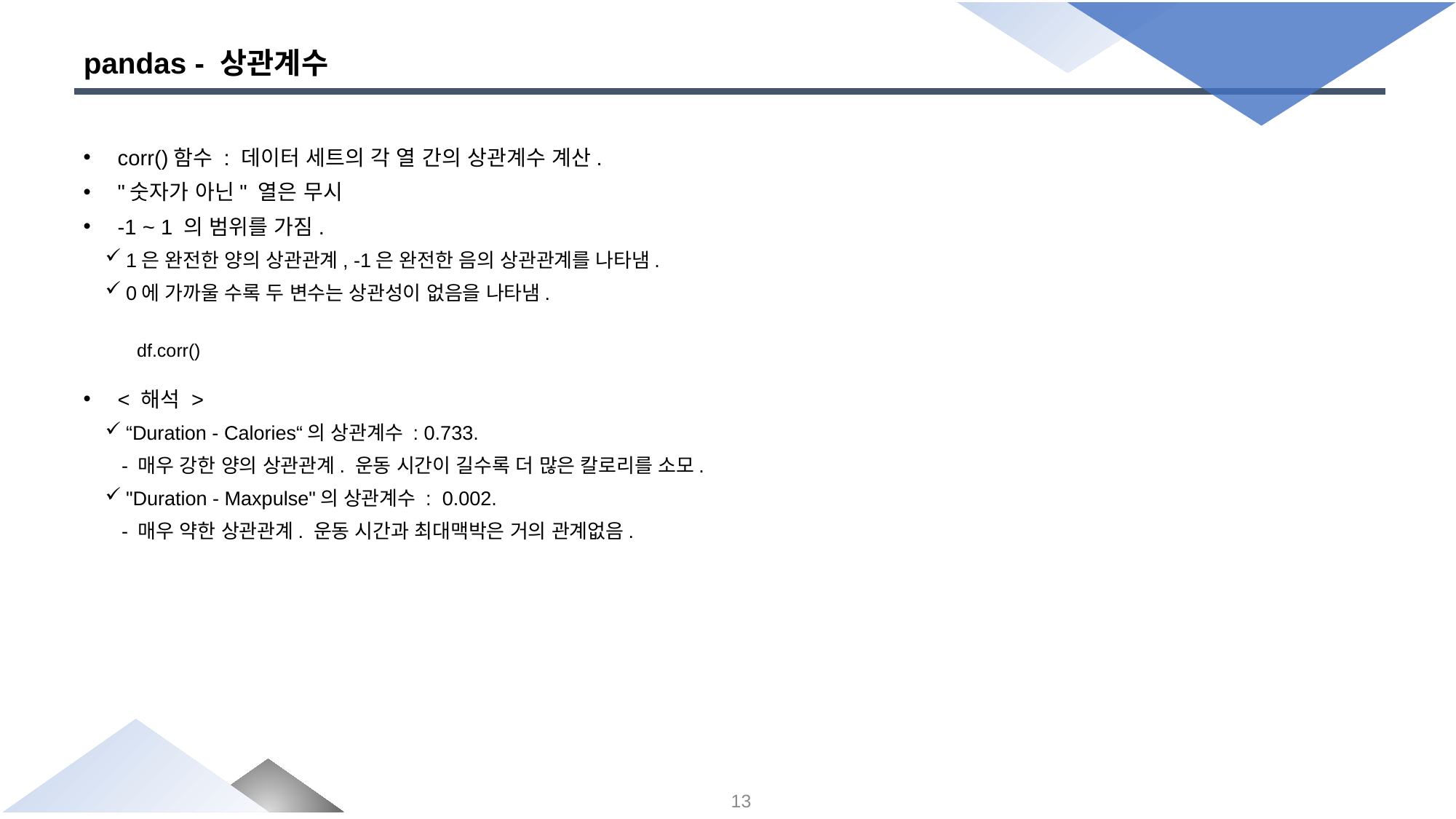

# pandas - 상관계수
corr()함수 : 데이터 세트의 각 열 간의 상관계수 계산.
"숫자가 아닌" 열은 무시
-1 ~ 1 의 범위를 가짐.
1은 완전한 양의 상관관계, -1은 완전한 음의 상관관계를 나타냄.
0에 가까울 수록 두 변수는 상관성이 없음을 나타냄.

df.corr()

< 해석 >
“Duration - Calories“의 상관계수 : 0.733.
   - 매우 강한 양의 상관관계. 운동 시간이 길수록 더 많은 칼로리를 소모.
"Duration - Maxpulse"의 상관계수 :  0.002.
   - 매우 약한 상관관계. 운동 시간과 최대맥박은 거의 관계없음.
13